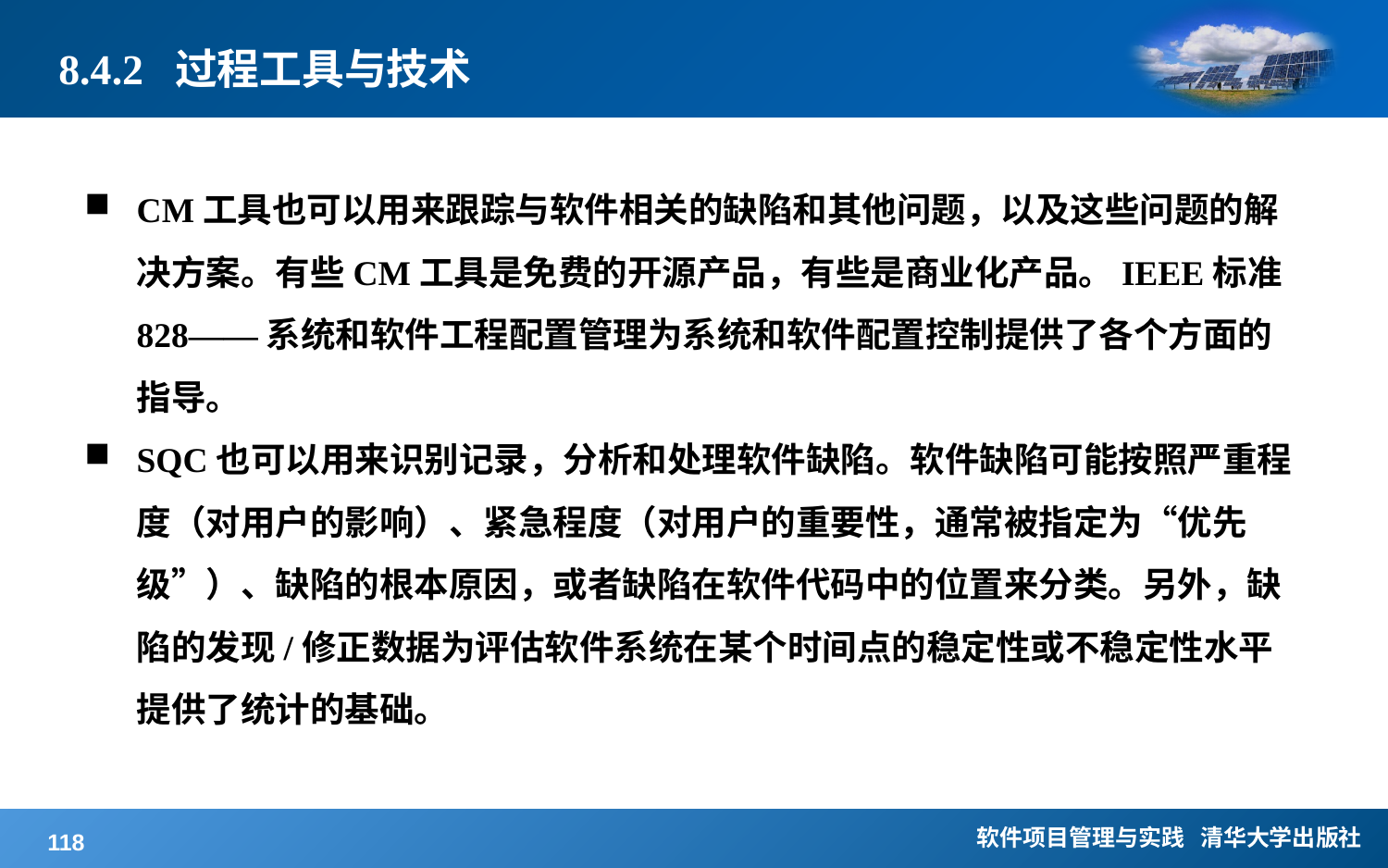

# 8.4.2  过程工具与技术
CM工具也可以用来跟踪与软件相关的缺陷和其他问题，以及这些问题的解决方案。有些CM工具是免费的开源产品，有些是商业化产品。IEEE标准828――系统和软件工程配置管理为系统和软件配置控制提供了各个方面的指导。
SQC也可以用来识别记录，分析和处理软件缺陷。软件缺陷可能按照严重程度（对用户的影响）、紧急程度（对用户的重要性，通常被指定为“优先级”）、缺陷的根本原因，或者缺陷在软件代码中的位置来分类。另外，缺陷的发现/修正数据为评估软件系统在某个时间点的稳定性或不稳定性水平提供了统计的基础。